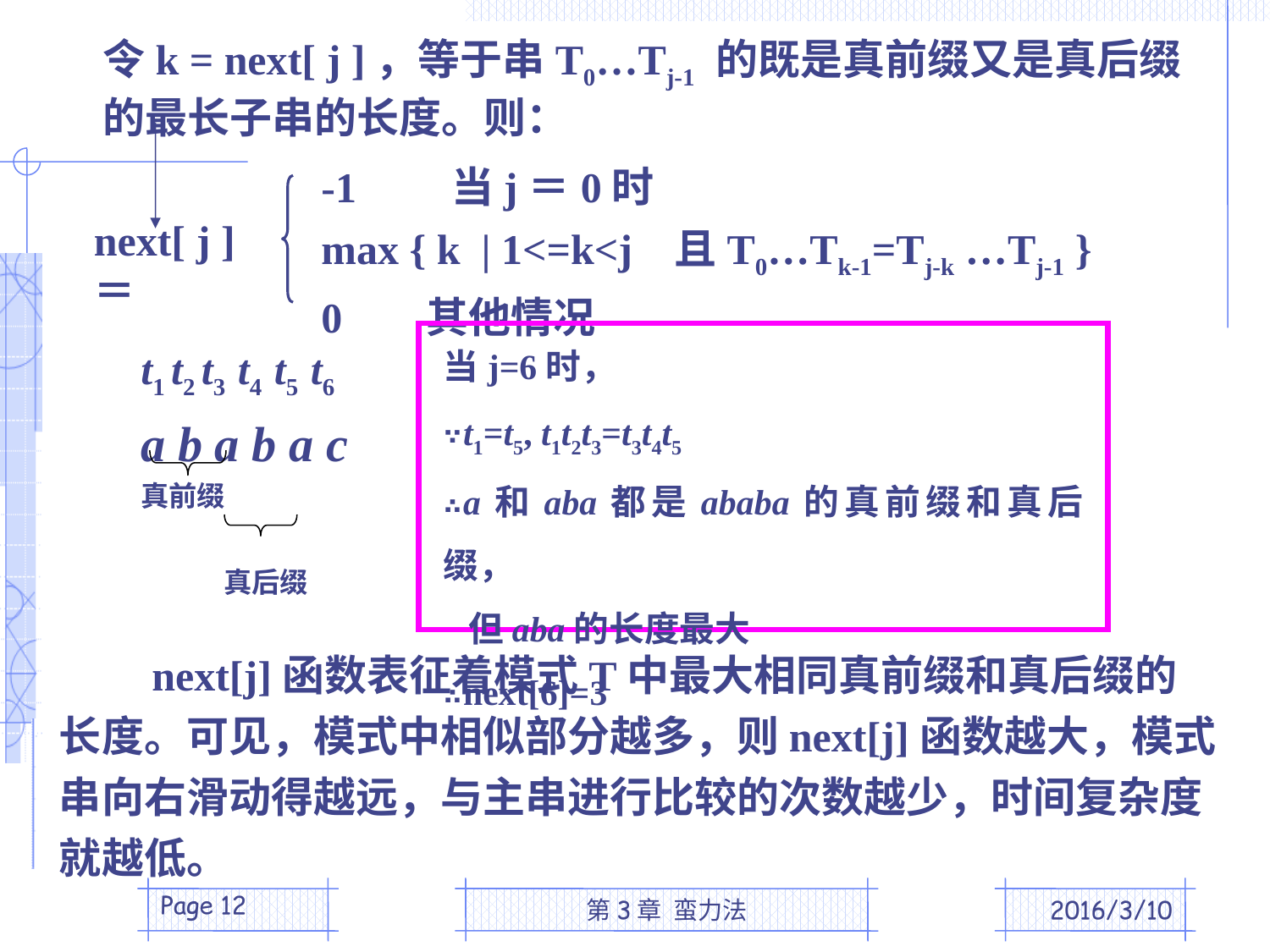

令k = next[ j ]，等于串T0…Tj-1 的既是真前缀又是真后缀的最长子串的长度。则：

-1        当j＝0时
max { k  | 1<=k<j   且T0…Tk-1=Tj-k …Tj-1 }
0       其他情况

next[ j ]＝
当j=6时，
∵t1=t5, t1t2t3=t3t4t5
∴a和aba都是ababa的真前缀和真后缀，
  但aba的长度最大
∴next[6]=3
t1 t2 t3  t4  t5  t6
a b a b a c
真前缀

            真后缀

next[j]函数表征着模式T中最大相同真前缀和真后缀的长度。可见，模式中相似部分越多，则next[j]函数越大，模式串向右滑动得越远，与主串进行比较的次数越少，时间复杂度就越低。
Page 12
第3章  蛮力法
2016/3/10